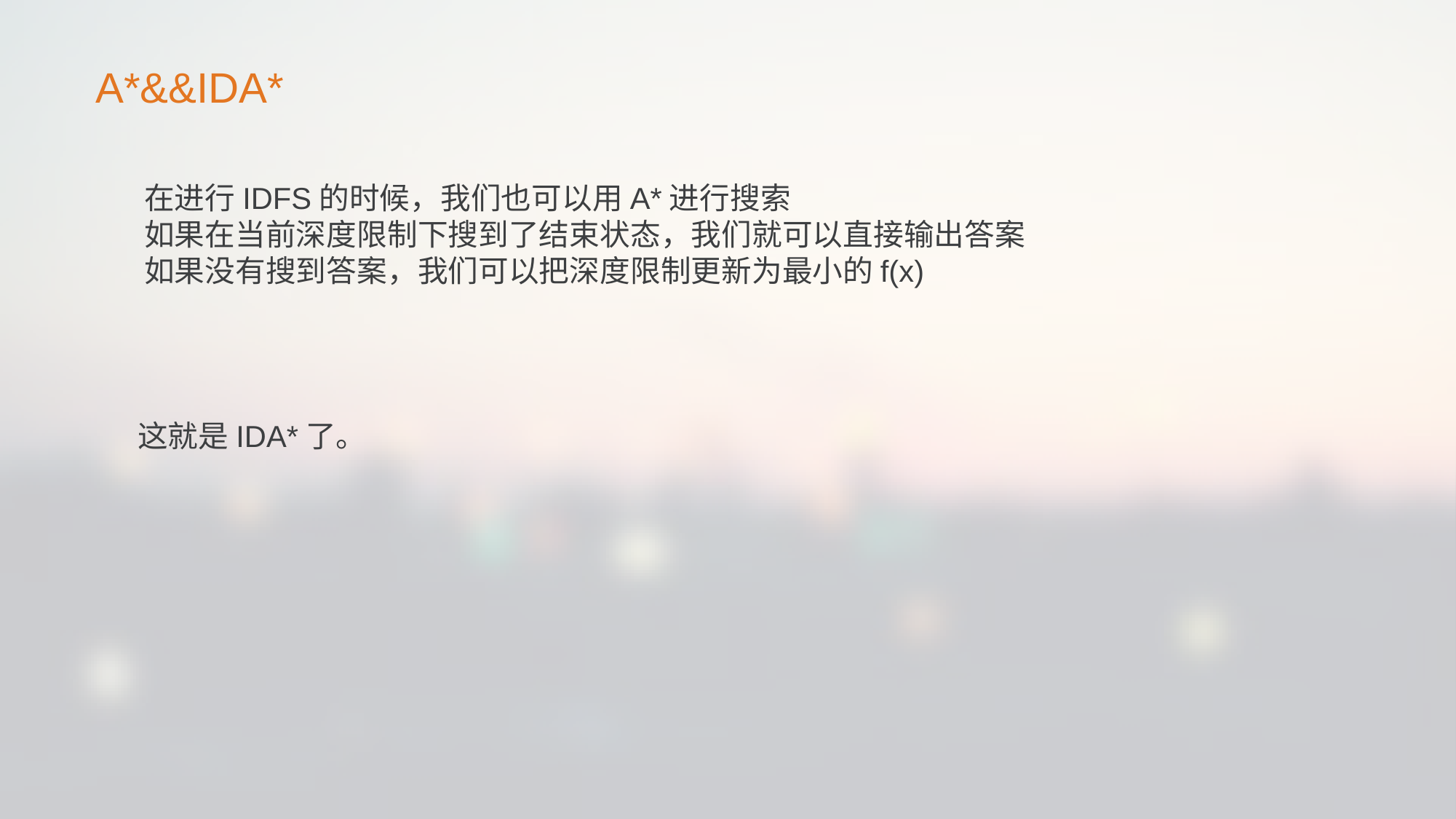

A*&&IDA*
在进行IDFS的时候，我们也可以用A*进行搜索
如果在当前深度限制下搜到了结束状态，我们就可以直接输出答案
如果没有搜到答案，我们可以把深度限制更新为最小的f(x)
这就是IDA*了。